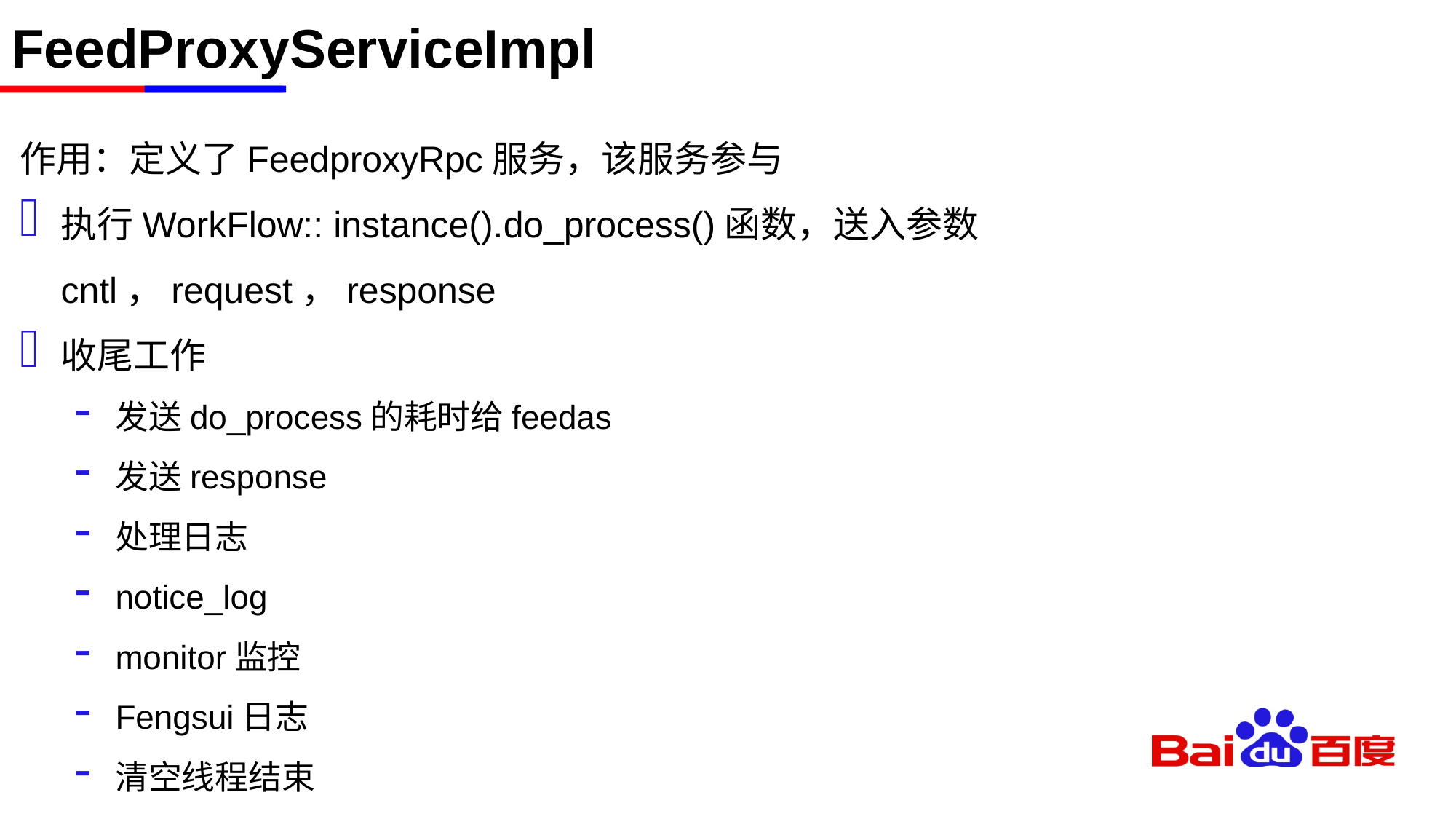

# FeedProxyServiceImpl
作用：定义了FeedproxyRpc服务，该服务参与
执行WorkFlow:: instance().do_process()函数，送入参数cntl，request，response
收尾工作
发送do_process的耗时给feedas
发送response
处理日志
notice_log
monitor监控
Fengsui日志
清空线程结束